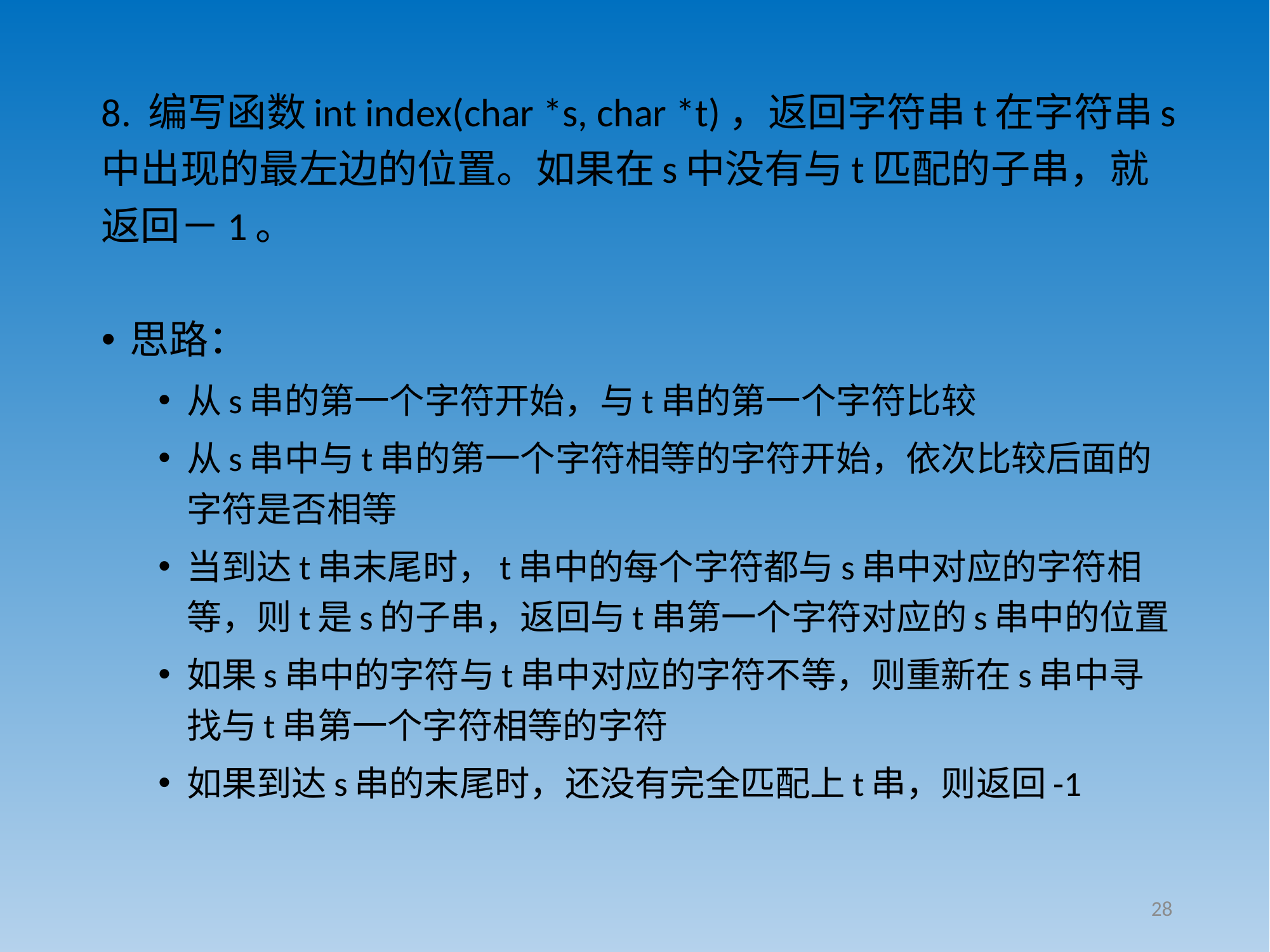

8. 编写函数int index(char *s, char *t)，返回字符串t在字符串s中出现的最左边的位置。如果在s中没有与t匹配的子串，就返回－1。

思路：
从s串的第一个字符开始，与t串的第一个字符比较
从s串中与t串的第一个字符相等的字符开始，依次比较后面的字符是否相等
当到达t串末尾时，t串中的每个字符都与s串中对应的字符相等，则t是s的子串，返回与t串第一个字符对应的s串中的位置
如果s串中的字符与t串中对应的字符不等，则重新在s串中寻找与t串第一个字符相等的字符
如果到达s串的末尾时，还没有完全匹配上t串，则返回-1
28